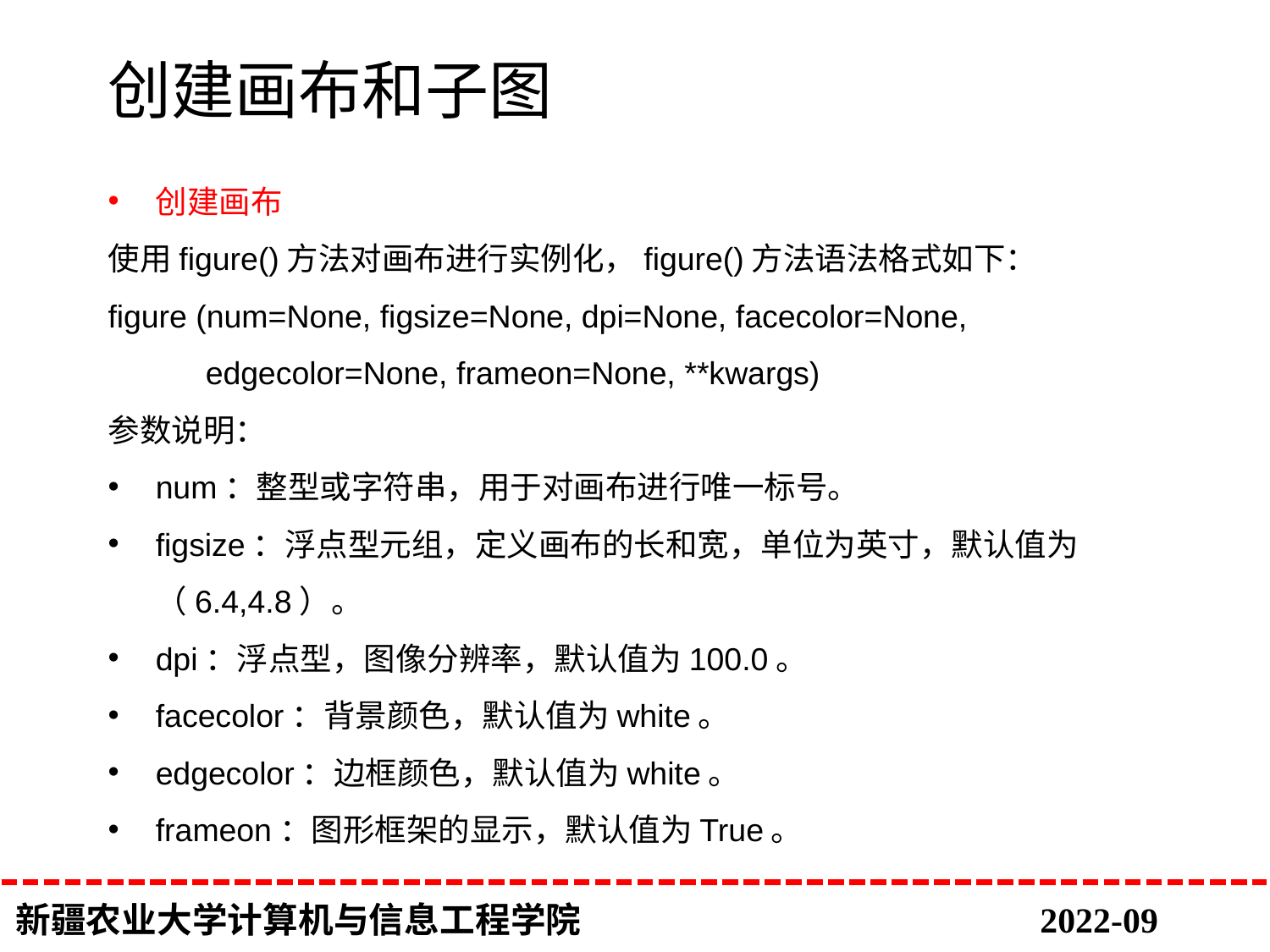

# 创建画布和子图
创建画布
使用figure()方法对画布进行实例化，figure()方法语法格式如下：
figure (num=None, figsize=None, dpi=None, facecolor=None,
           edgecolor=None, frameon=None, **kwargs)
参数说明：
num：整型或字符串，用于对画布进行唯一标号。
figsize：浮点型元组，定义画布的长和宽，单位为英寸，默认值为（6.4,4.8）。
dpi：浮点型，图像分辨率，默认值为100.0。
facecolor：背景颜色，默认值为white。
edgecolor：边框颜色，默认值为white。
frameon：图形框架的显示，默认值为True。